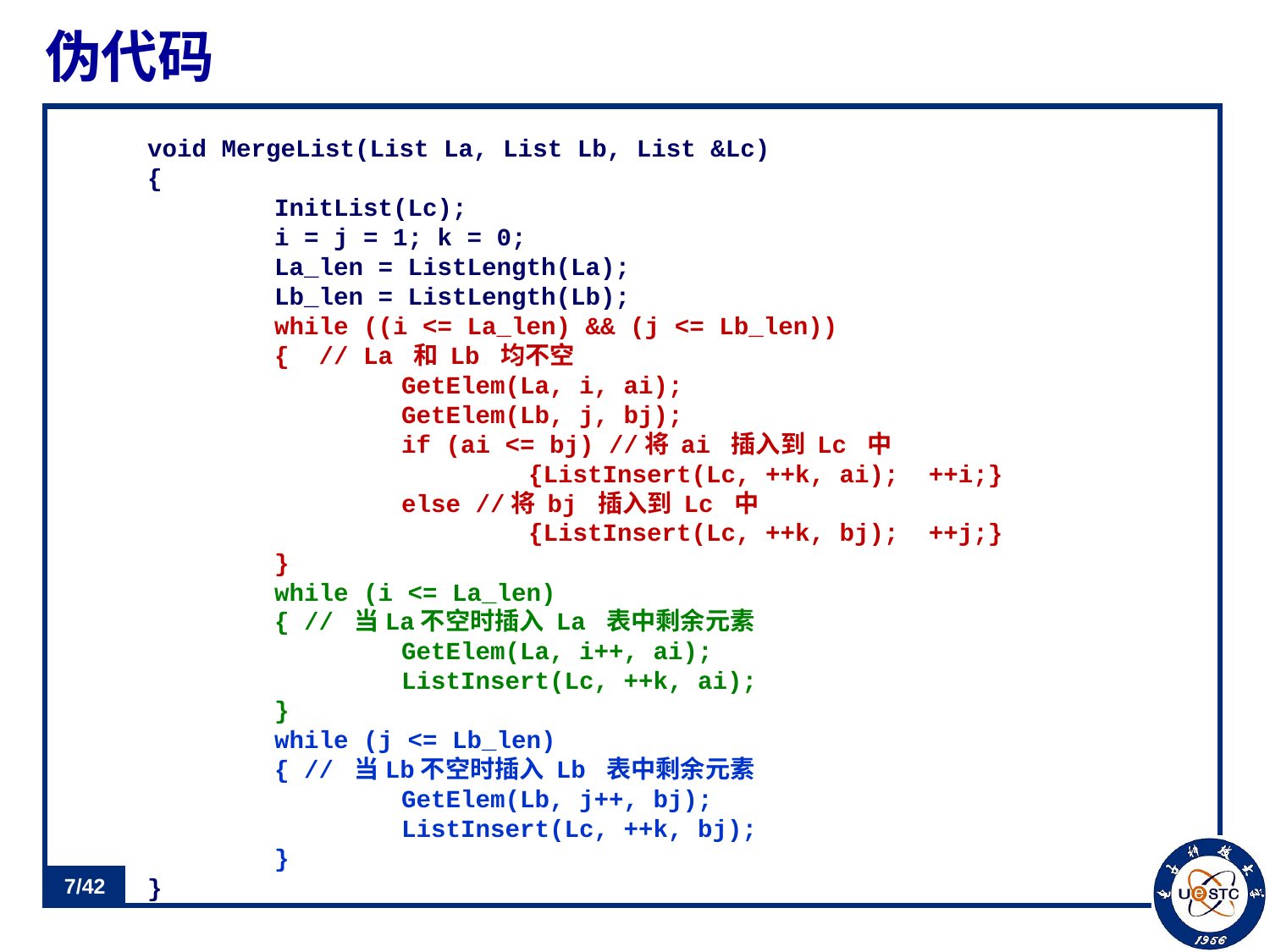

# 伪代码
void MergeList(List La, List Lb, List &Lc)
{
	InitList(Lc);
	i = j = 1; k = 0;
	La_len = ListLength(La);
	Lb_len = ListLength(Lb);
	while ((i <= La_len) && (j <= Lb_len))
	{  // La 和 Lb 均不空
		GetElem(La, i, ai);
		GetElem(Lb, j, bj);
		if (ai <= bj) //将 ai 插入到 Lc 中
			{ListInsert(Lc, ++k, ai);  ++i;}
		else //将 bj 插入到 Lc 中
			{ListInsert(Lc, ++k, bj);  ++j;}
	}
	while (i <= La_len)
	{ // 当La不空时插入 La 表中剩余元素
		GetElem(La, i++, ai);
		ListInsert(Lc, ++k, ai);
	}
	while (j <= Lb_len)
	{ // 当Lb不空时插入 Lb 表中剩余元素
		GetElem(Lb, j++, bj);
		ListInsert(Lc, ++k, bj);
	}
}
7/42